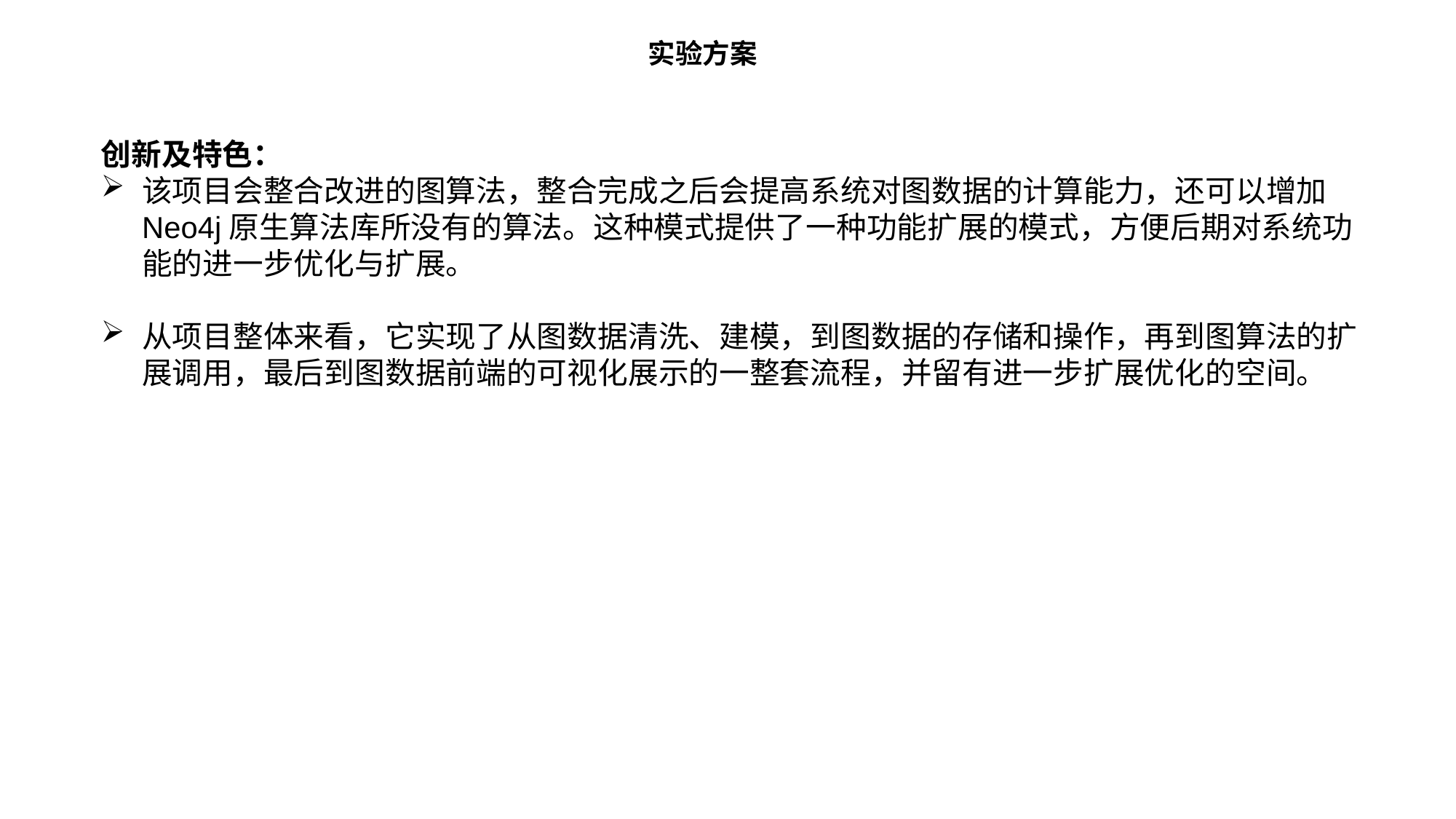

实验方案
创新及特色：
该项目会整合改进的图算法，整合完成之后会提高系统对图数据的计算能力，还可以增加Neo4j原生算法库所没有的算法。这种模式提供了一种功能扩展的模式，方便后期对系统功能的进一步优化与扩展。

从项目整体来看，它实现了从图数据清洗、建模，到图数据的存储和操作，再到图算法的扩展调用，最后到图数据前端的可视化展示的一整套流程，并留有进一步扩展优化的空间。